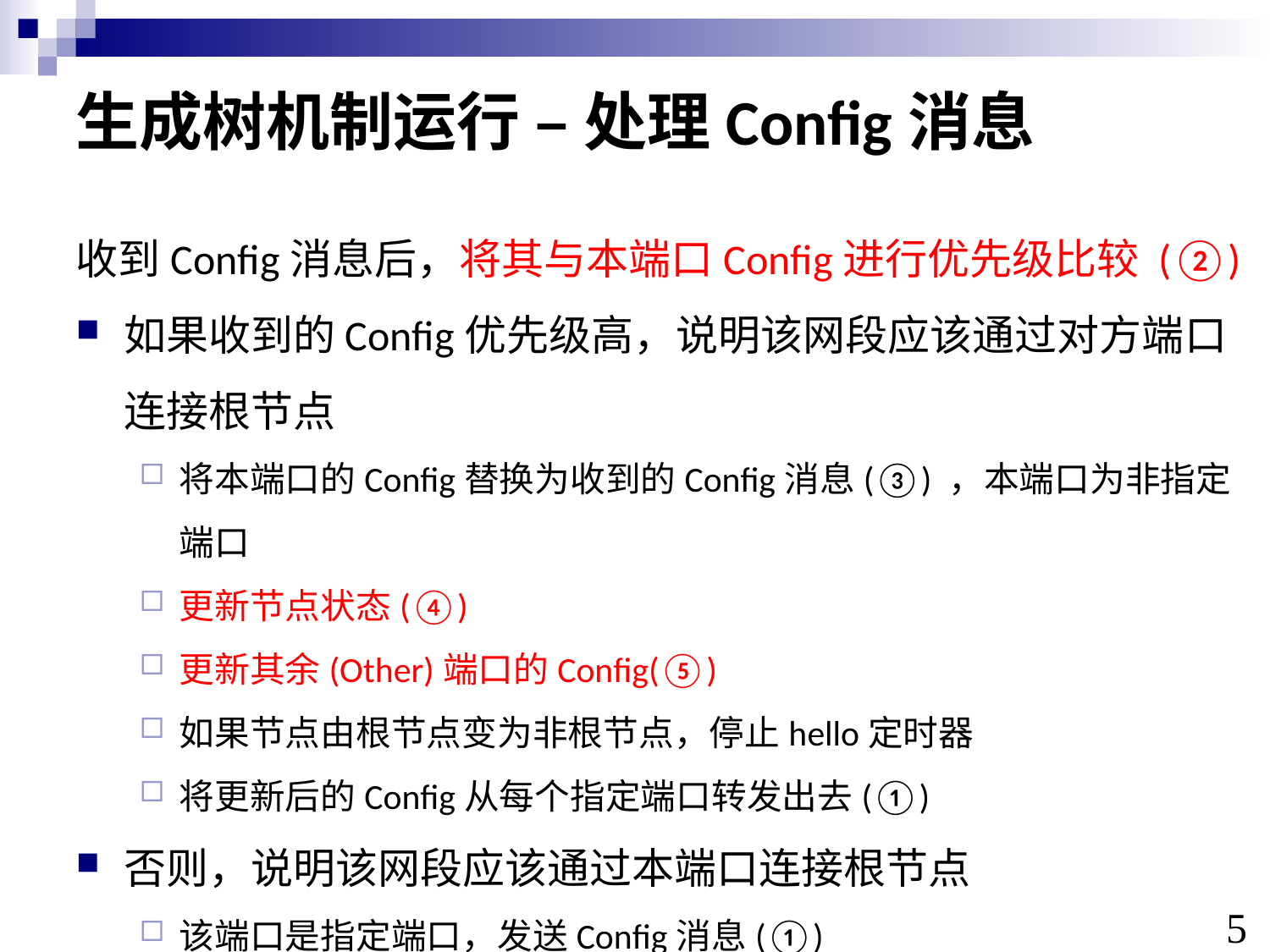

# 生成树机制运行 – 处理Config消息
收到Config消息后，将其与本端口Config进行优先级比较 (②)
如果收到的Config优先级高，说明该网段应该通过对方端口连接根节点
将本端口的Config替换为收到的Config消息(③) ，本端口为非指定端口
更新节点状态(④)
更新其余(Other)端口的Config(⑤)
如果节点由根节点变为非根节点，停止hello定时器
将更新后的Config从每个指定端口转发出去(①)
否则，说明该网段应该通过本端口连接根节点
该端口是指定端口，发送Config消息(①)

59